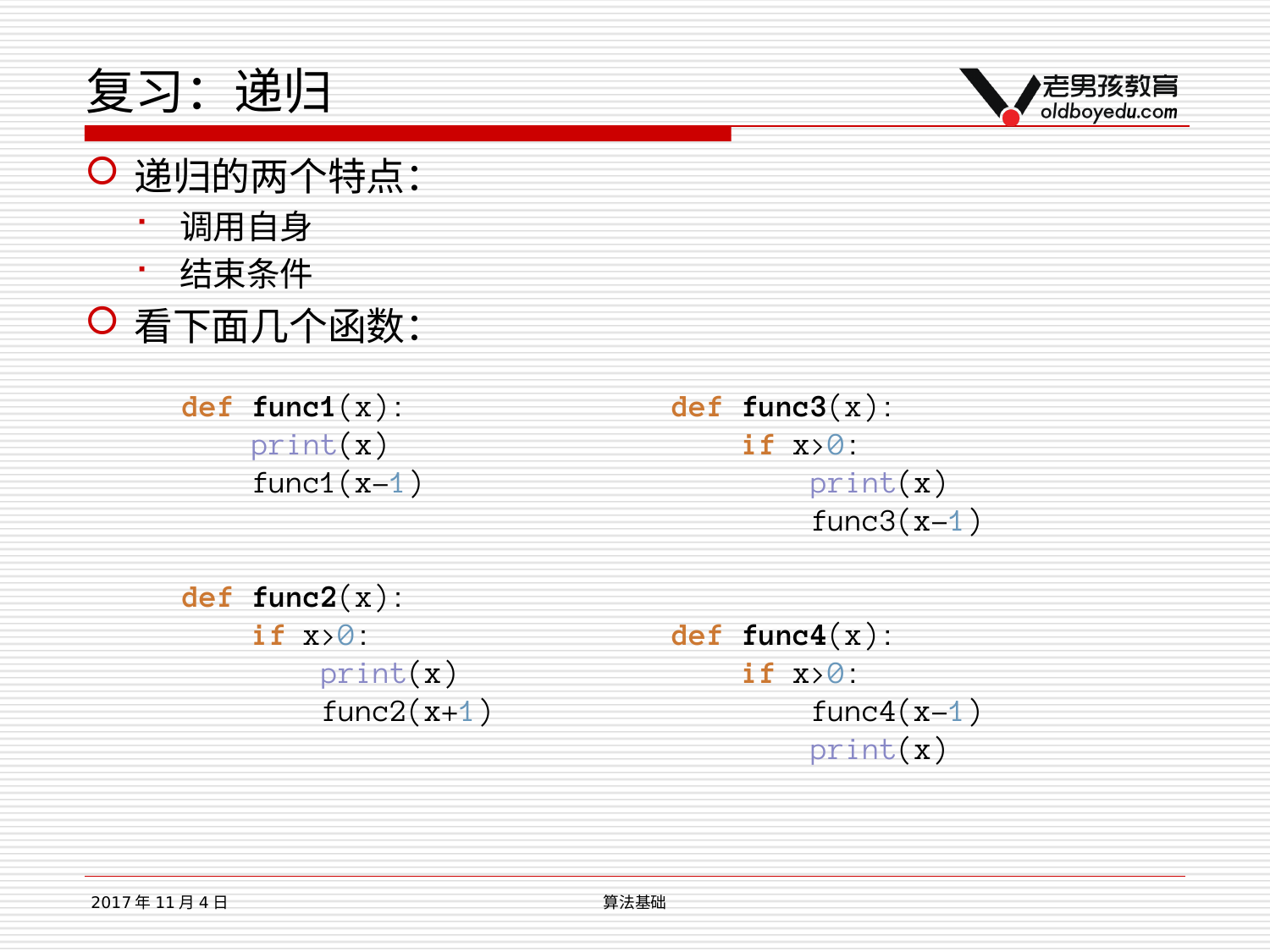

# 复习：递归
递归的两个特点：
调用自身
结束条件
看下面几个函数：
def func1(x):
    print(x)
    func1(x-1)
def func2(x):
    if x>0:
        print(x)
        func2(x+1)
def func3(x):
    if x>0:
        print(x)
        func3(x-1)
def func4(x):
    if x>0:
        func4(x-1)
        print(x)
2017年11月4日
算法基础
3